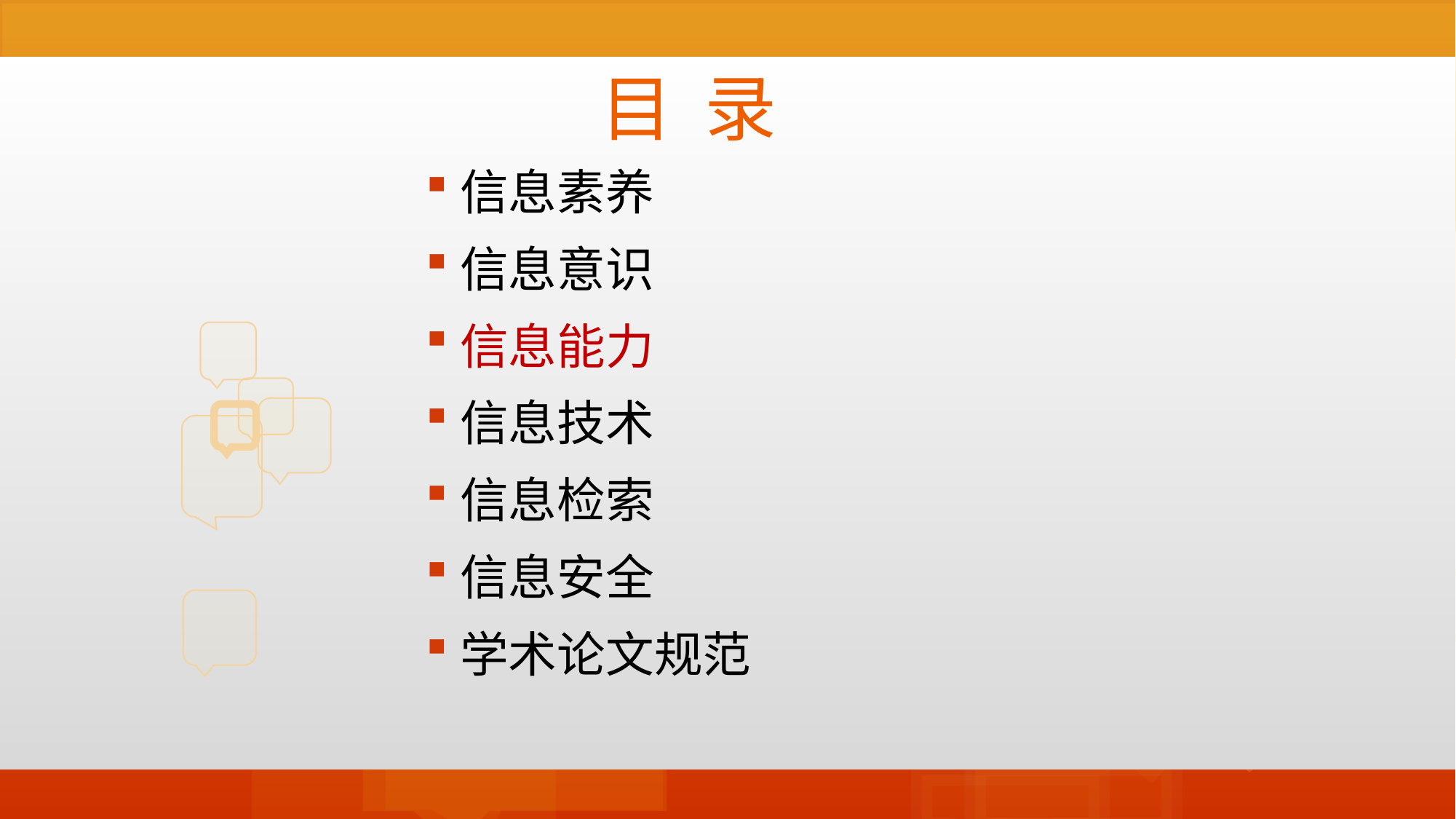

# 目  录
信息素养
信息意识
信息能力
信息技术
信息检索
信息安全
学术论文规范